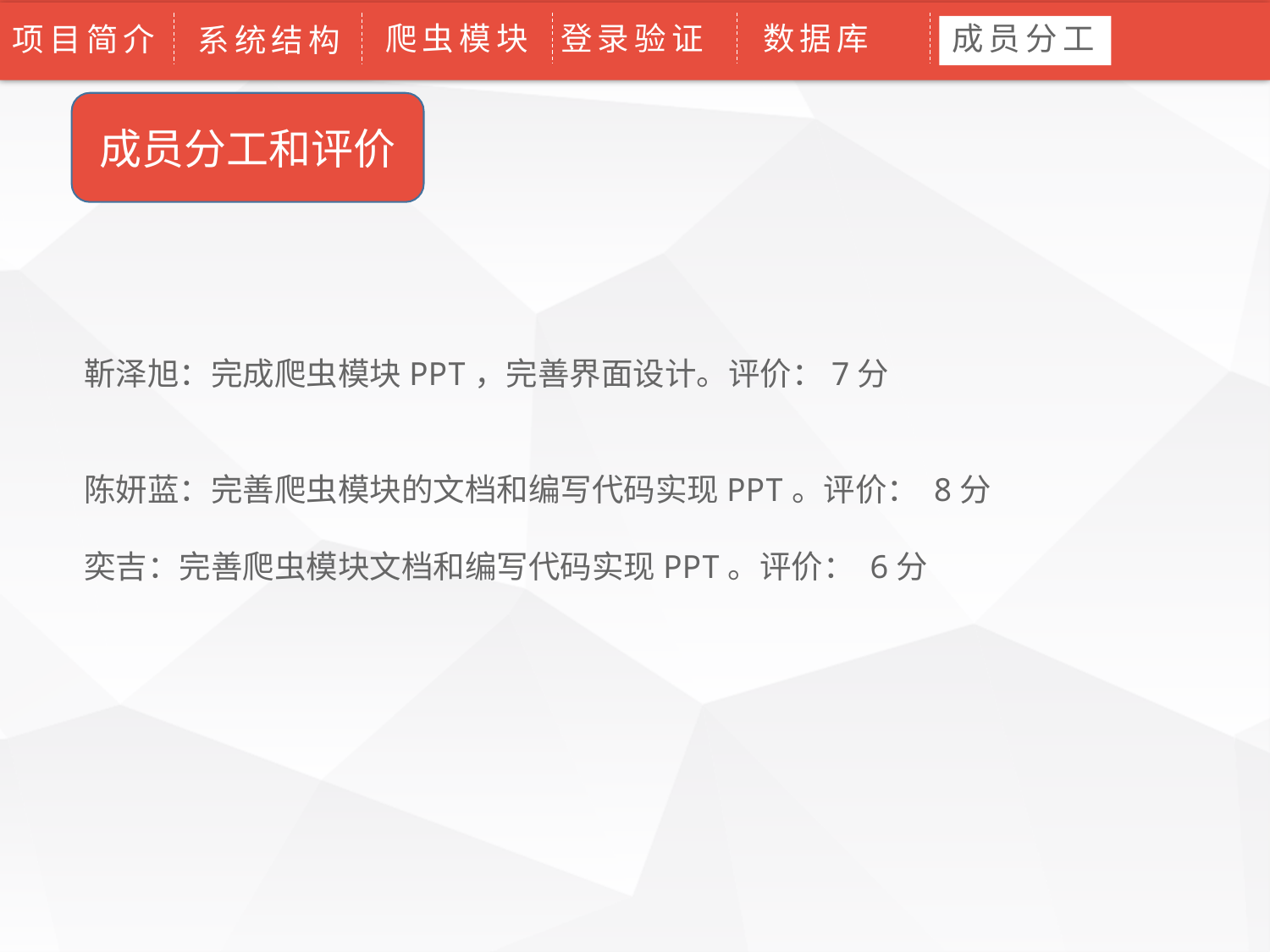

爬虫模块
数据库
成员分工
登录验证
论文绪论
项目简介
研究背景
研究方法
研究结果
问题讨论
论文总结

系统结构

成员分工和评价
靳泽旭：完成爬虫模块PPT，完善界面设计。评价：7分
陈妍蓝：完善爬虫模块的文档和编写代码实现PPT。评价： 8分
奕吉：完善爬虫模块文档和编写代码实现PPT。评价： 6分